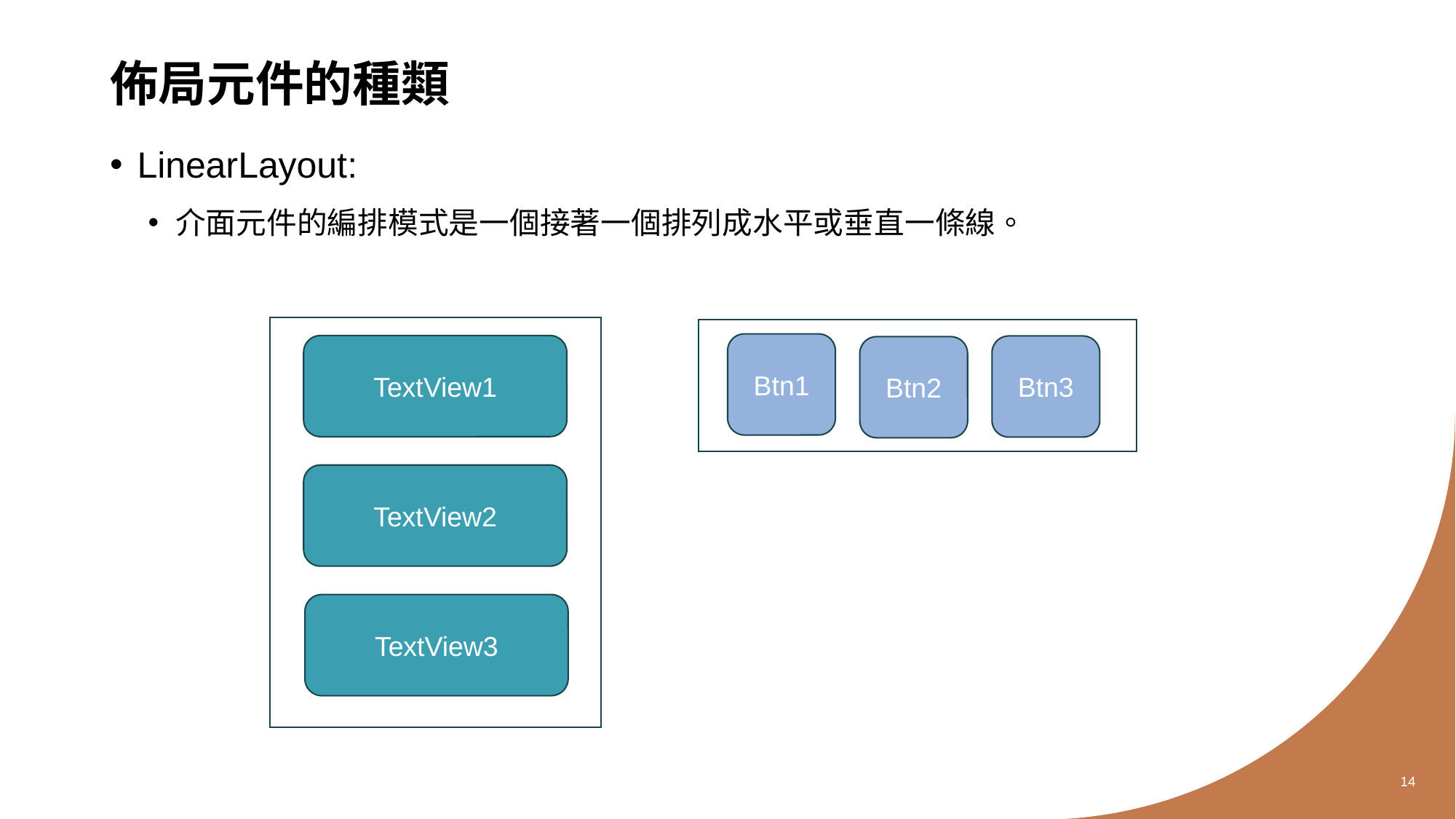

# 佈局元件的種類
LinearLayout:
介面元件的編排模式是一個接著一個排列成水平或垂直一條線。

Btn1
TextView1
Btn3
Btn2
TextView2
TextView3
14